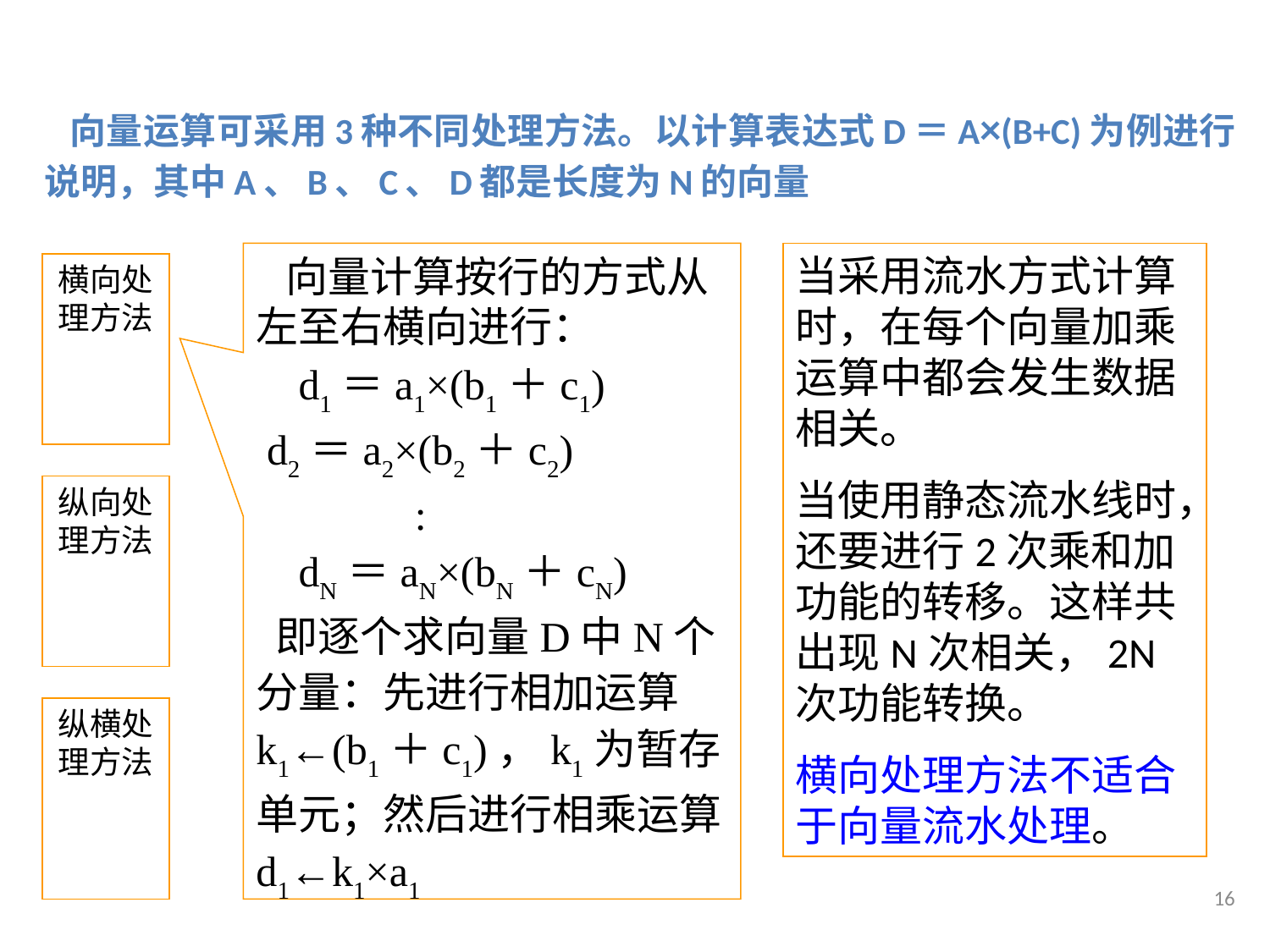

向量运算可采用3种不同处理方法。以计算表达式D＝A×(B+C)为例进行说明，其中A、B、C、D都是长度为N的向量
  向量计算按行的方式从左至右横向进行：
    d1＝a1×(b1＋c1)
 d2＝a2×(b2＋c2)
               :
    dN＝aN×(bN＋cN)
 即逐个求向量D中N个分量：先进行相加运算k1←(b1＋c1)，k1为暂存单元；然后进行相乘运算d1←k1×a1
当采用流水方式计算时，在每个向量加乘运算中都会发生数据相关。
当使用静态流水线时，还要进行2次乘和加功能的转移。这样共出现N次相关，2N次功能转换。
横向处理方法不适合于向量流水处理。
横向处理方法
纵向处理方法
纵横处理方法
16